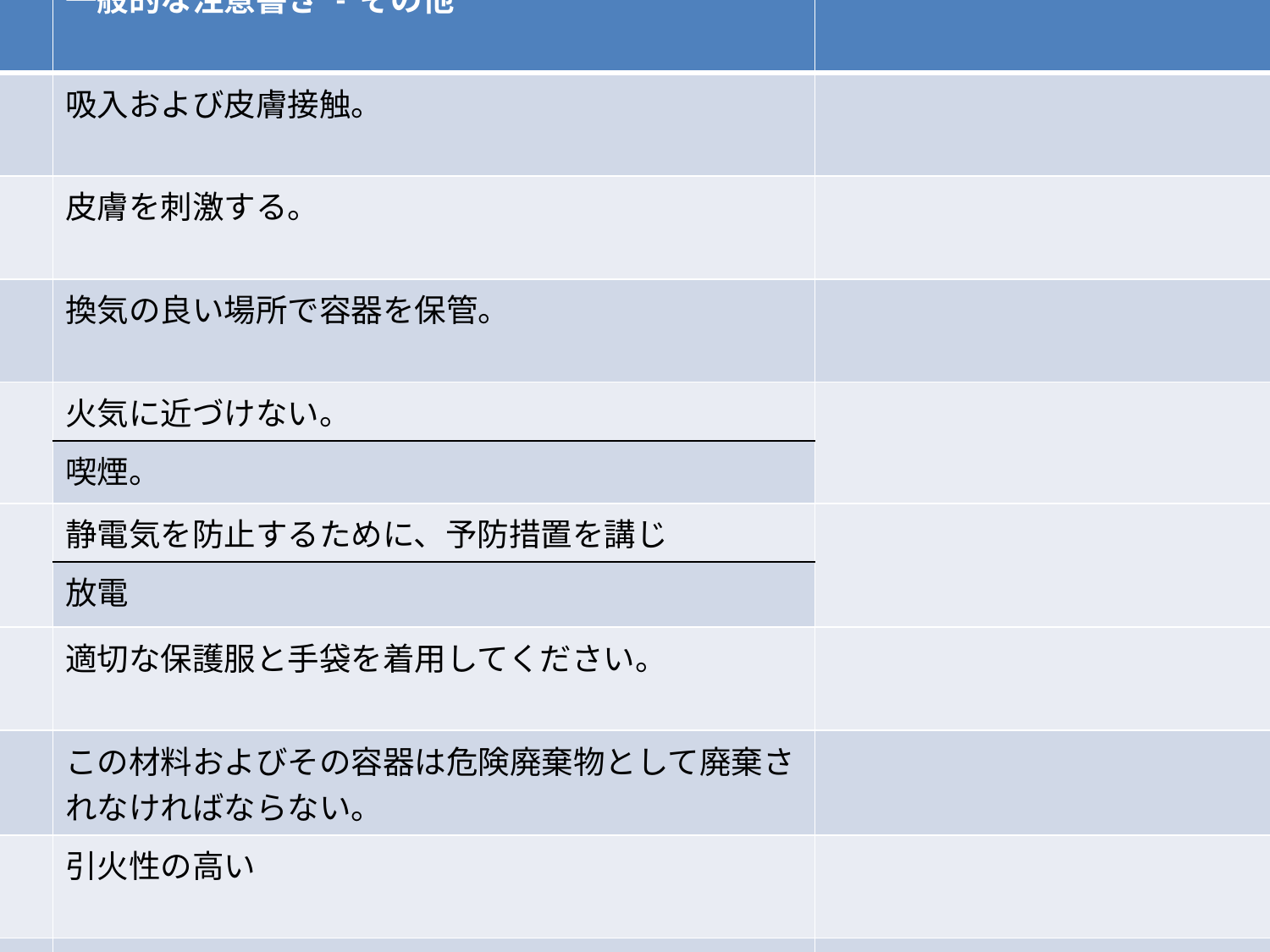

| コード | 一般的な注意書き - その他 |  |
| --- | --- | --- |
| R20/21 | 吸入および皮膚接触。 |  |
| R38 | 皮膚を刺激する。 |  |
| S9 | 換気の良い場所で容器を保管。 |  |
| S16 | 火気に近づけない。 |  |
|  | 喫煙。 |  |
| S33 | 静電気を防止するために、予防措置を講じ |  |
|  | 放電 |  |
| S36/37 | 適切な保護服と手袋を着用してください。 |  |
| S60 | この材料およびその容器は危険廃棄物として廃棄されなければならない。 |  |
| F | 引火性の高い |  |
| Xn | 有害な |  |
| R11 | 引火性の高い |  |
| R41 | 目に重大な損傷を引き起こす可能性があります |  |
| R48/20 | 有害：人の健康に重大な損傷の長期吸入。 |  |
| R63 | 胎児の危害のリスクが発生することがあります。 |  |
| R65 | 有害：飲み込むと肺障害を引き起こす可能性があります。 |  |
| R67 | 蒸気が眠気やめまいを起こすことがある。 |  |
| S26 | 眼に入った場合は、大量の水で洗い流し、医師の診察を受ける。 |  |
| S36/37/39 | 適切な保護服および、手袋、眼/顔面保護具を着用する。 |  |
| S62 | 飲み込んだ場合、嘔吐を誘発しない、直ちに医師に相談し、この容器またはラベルを見せる。 |  |
| R34 | やけどの原因となる。 |  |
| 欧州連合 物理的性質 |  |  |
| EUH001 | 乾燥時間の爆発 |  |
| EUH006 | 空気と接触せずに、または爆発 | 周囲温度で不安定 |
| EUH014 | 水と激しく反応する | 水[例えば塩化アセチル、アルカリ金属、四塩化チタン]と激しく反応する |
| EUH018 | 使用の際には、引火性/爆発性の蒸気を形成することができる - 空気混合 |  |
| EUH019 | 爆発性過酸化物を生成することができます | [ - ジオキサン、ジエチルエーテル、1,4]爆発性過酸化物を生成することができます |
| EUH044 | 閉じ込め爆発のリスク下で加熱 | 爆発的な分解、加熱時ではなく、強すぎるスチールドラムコンテナ |
| 健康のプロパティ |  |  |
| EUH029 | 水と接触して有毒ガスを発生する | [このようなリン化アルミニウムへの暴露など、五硫化リン]、水または湿った空気に重度の毒性猫3ガスの進化 |
| EUH031 | 酸と接触して有毒ガスを発生する | 酸との急性毒性ガス放出猫3お問い合わせ[例：次亜塩素酸ナトリウム、硫化バリウム] |
| EUH032 | 酸との接触は極めて有毒なガスを発生する | 有毒ガスの酸を放出して[：シアン化水素塩、アジ化ナトリウムなどの急性 cat 1-2に連絡 |
| EUH066 | 繰り返し曝露すると、皮膚の乾燥、ひび割れの原因となります | 繰り返し曝露すると、皮膚乾燥またはひび割れの発生が、刺激物として分類されていない場合があり |
| EUH070 | 目に入った場合は、被毒される | 吸収過程を通っていない粘膜による原因の目の毒性に対する眼刺激性試験 |
| EUH071 | 気道に対して腐食 | 腐食によるあるいは皮膚に対して腐食性分類され、簡単に吸入TOXテスト吸入死亡 |
| 適用される環境パフォーマンス |  |  |
| EUH059 | オゾン層を破壊する |  |
| 他のEU危険有害性情報 |  |  |
| EUH201 | 鉛が含まれています。簡単に噛むことが表面に使用したり、子どもを吸引してはいけません。 |  |
| EUH201A | 警告！鉛が含まれています。 |  |
| EUH202 | シアノアクリレート。危険な。秒単位の債券の皮膚や目。子供の手の届かないところに保管してください。 |  |
| EUH203 | クロム（VI）を含有する。アレルギー反応を引き起こすことがある。 |  |
| EUH204 | イソシアネートを含む。アレルギー反応を引き起こすことがある。 |  |
| EUH206 | 警告！他の製品には使用しないでください。有害ガス（塩素）をリリースすることができる。 |  |
| EUH207 | 警告！カドミウムを含む。危険なヒュームは、使用中に形成される。メーカーの情報を参照してください。安全指示を遵守。 |  |
| EUH208 | （アレルギー物質名）が含まれています。アレルギー反応を引き起こすことがある。 |  |
| EUH209 | 使用時に引火性が高いとなります。 |  |
| EUH209A | 使用は引火性になることができます。 |  |
| EUH210 | リクエストに応じてご利用いただけ安全性データシート。 |  |
| EUH401 | ヒトの健康及び環境へのリスクを回避するために、使用のための指示に従う。 | 製品使用植物保護製品（対象は91/414/EEC） |
|  |  |  |
|  |  |  |